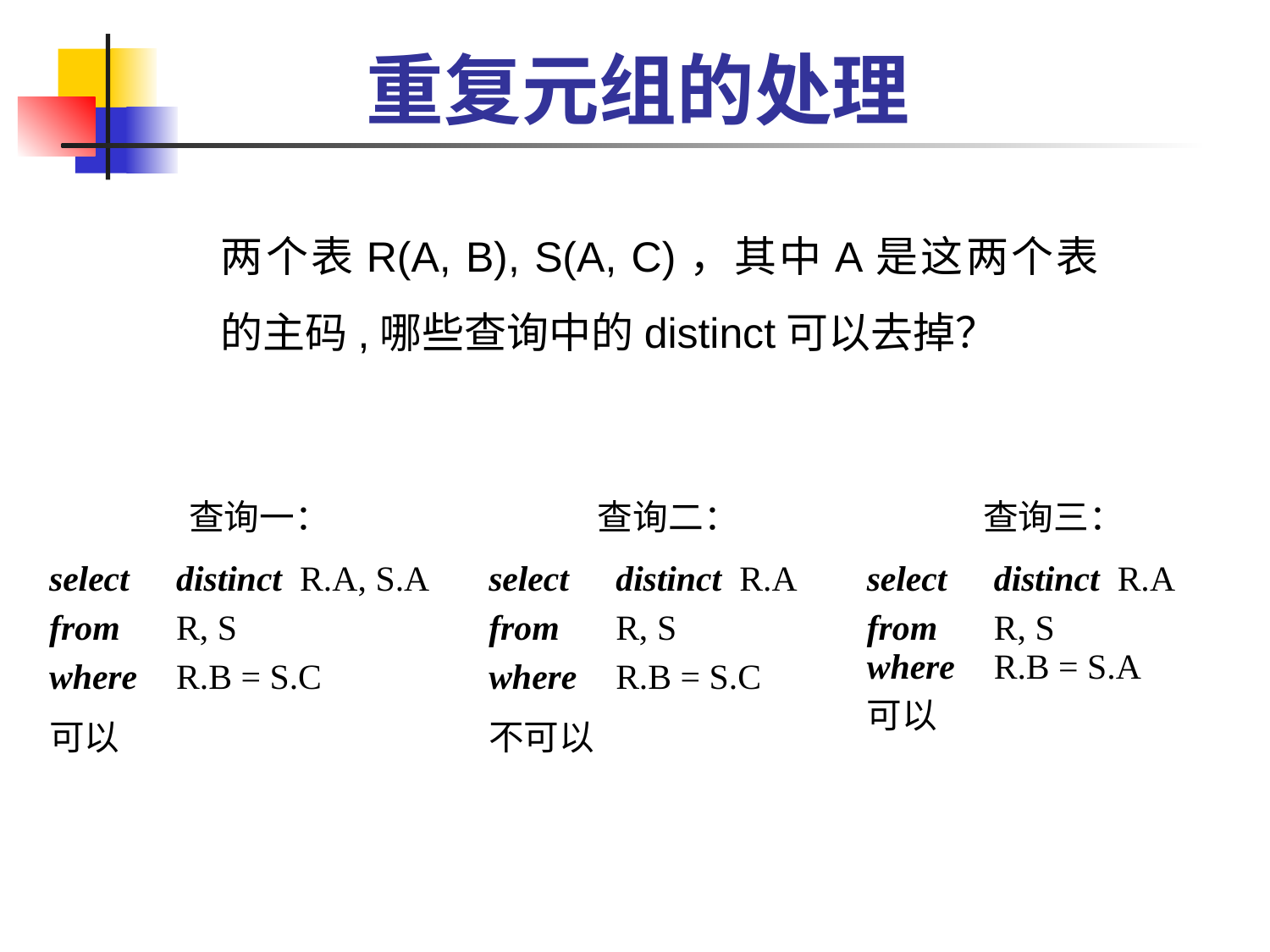

# 重复元组的处理
两个表R(A, B), S(A, C)，其中A是这两个表的主码,哪些查询中的distinct可以去掉？
| 查询一： | 查询二： | 查询三： |
| --- | --- | --- |
| select distinct R.A, S.A from R, S where R.B = S.C 可以 | select distinct R.A from R, S where R.B = S.C 不可以 | select distinct R.A from R, S where R.B = S.A 可以 |